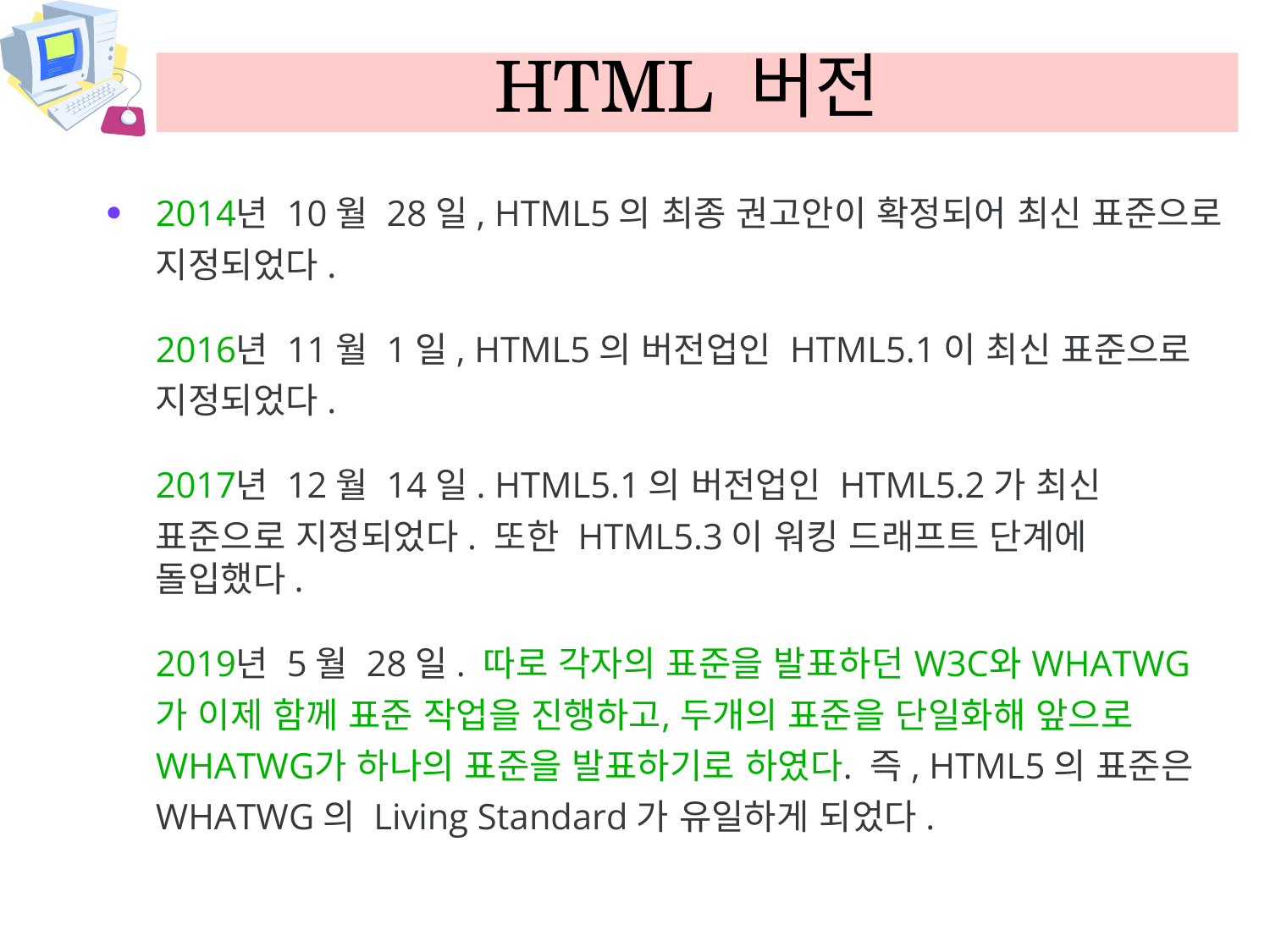

# HTML 버전
2014년 10월 28일, HTML5의 최종 권고안이 확정되어 최신 표준으로 지정되었다.
2016년 11월 1일, HTML5의 버전업인 HTML5.1이 최신 표준으로 지정되었다.
2017년 12월 14일. HTML5.1의 버전업인 HTML5.2가 최신 표준으로 지정되었다. 또한 HTML5.3이 워킹 드래프트 단계에 돌입했다.
2019년 5월 28일. 따로 각자의 표준을 발표하던 W3C와 WHATWG가 이제 함께 표준 작업을 진행하고, 두개의 표준을 단일화해 앞으로 WHATWG가 하나의 표준을 발표하기로 하였다. 즉, HTML5의 표준은 WHATWG의 Living Standard가 유일하게 되었다.